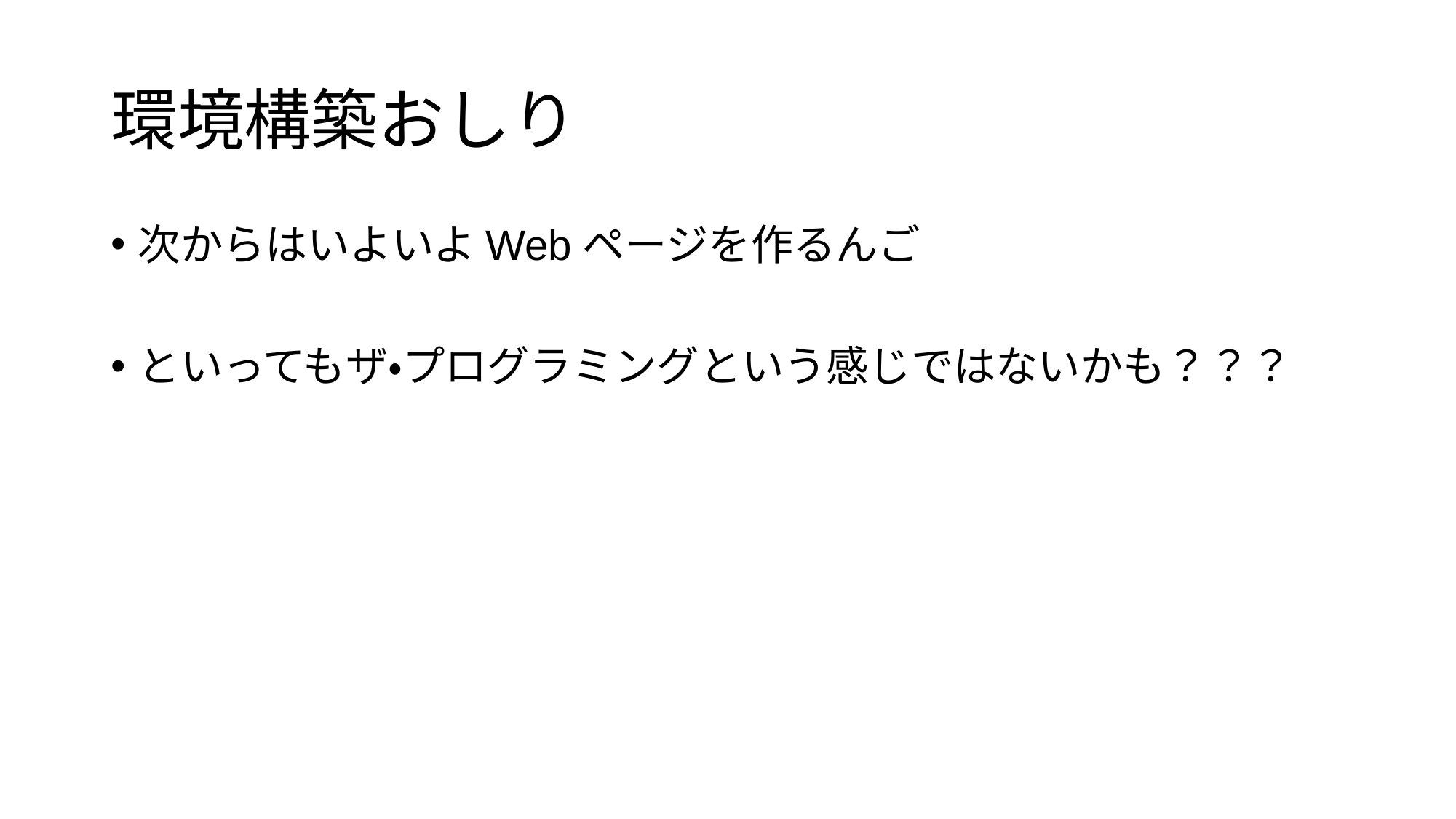

# 環境構築おしり
次からはいよいよWebページを作るんご

といってもザ・プログラミングという感じではないかも？？？